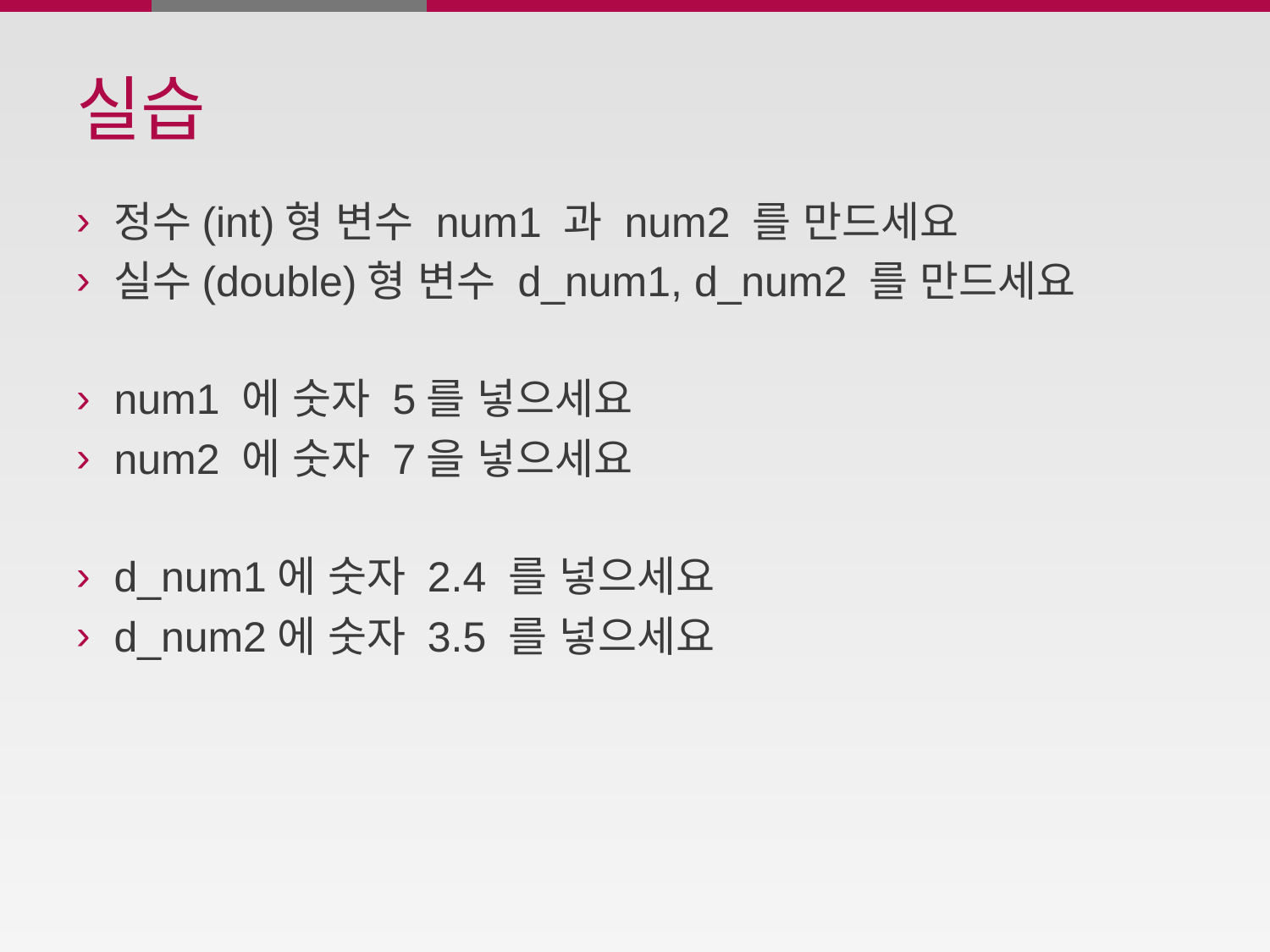

# 실습
정수(int)형 변수 num1 과 num2 를 만드세요
실수(double)형 변수 d_num1, d_num2 를 만드세요

num1 에 숫자 5를 넣으세요
num2 에 숫자 7을 넣으세요

d_num1에 숫자 2.4 를 넣으세요
d_num2에 숫자 3.5 를 넣으세요